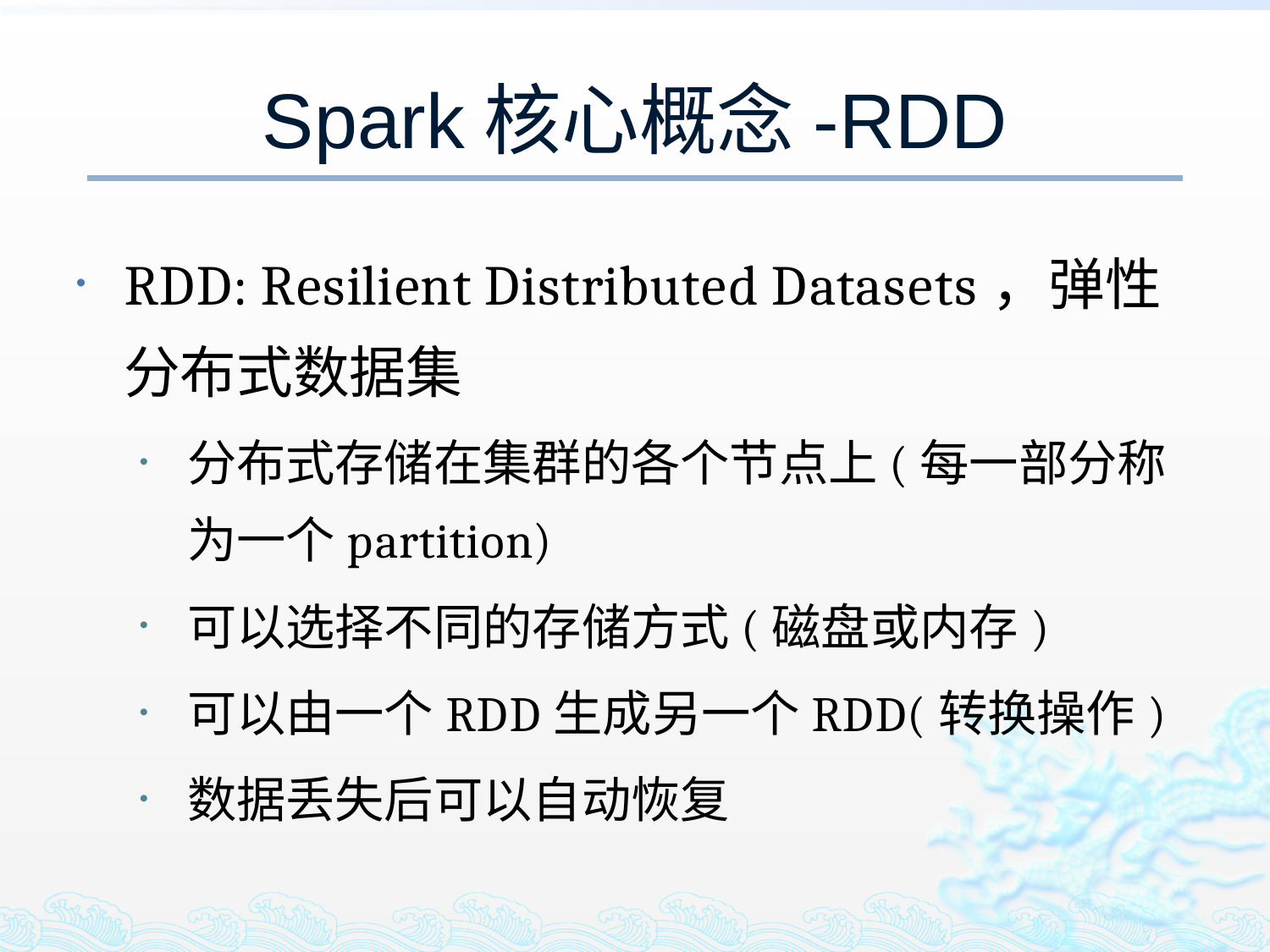

# Spark核心概念-RDD
RDD: Resilient Distributed Datasets，弹性分布式数据集
分布式存储在集群的各个节点上(每一部分称为一个partition)
可以选择不同的存储方式(磁盘或内存)
可以由一个RDD生成另一个RDD(转换操作)
数据丢失后可以自动恢复